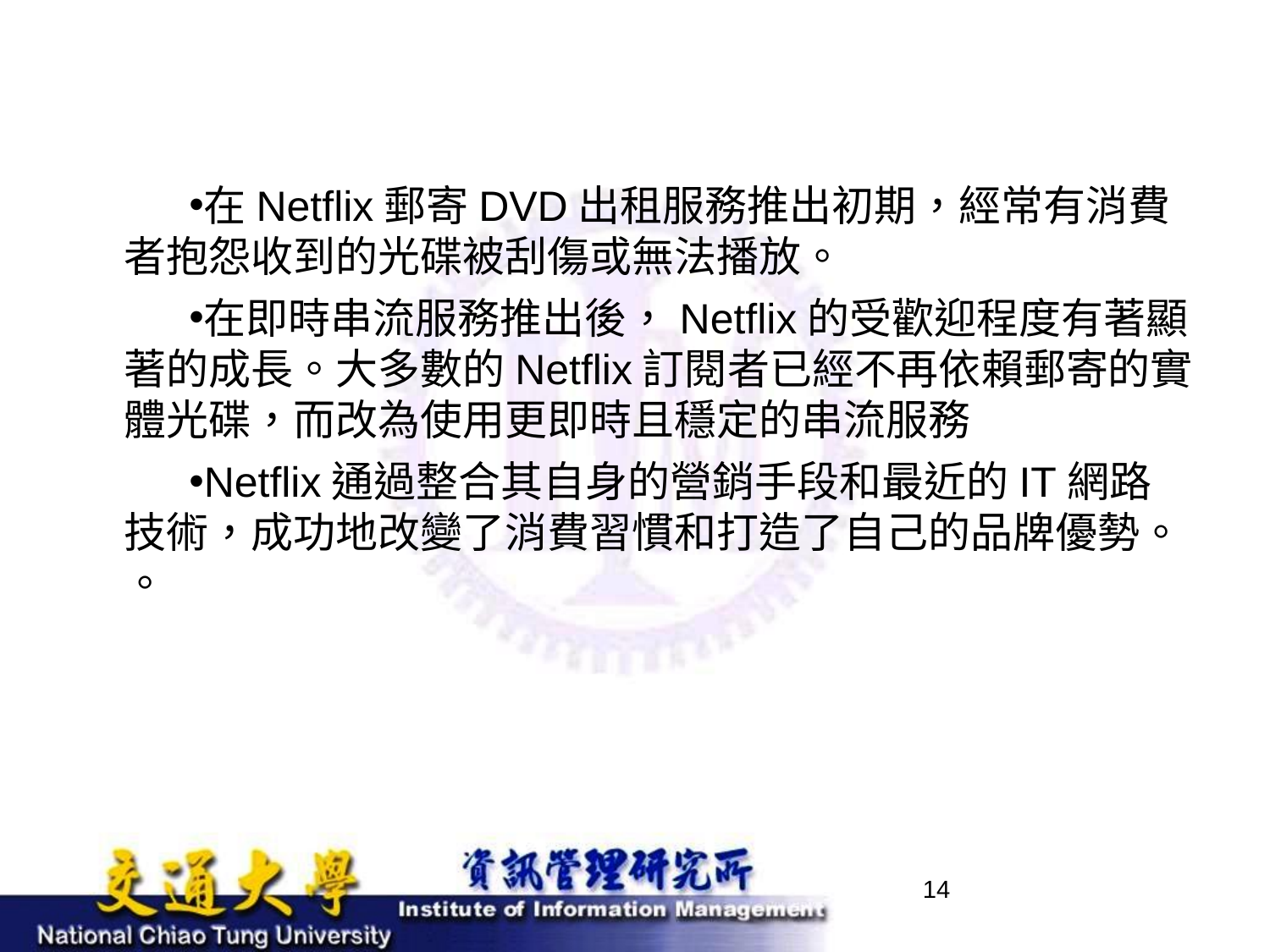

#
在Netflix郵寄DVD出租服務推出初期，經常有消費者抱怨收到的光碟被刮傷或無法播放。
在即時串流服務推出後，Netflix的受歡迎程度有著顯著的成長。大多數的Netflix訂閱者已經不再依賴郵寄的實體光碟，而改為使用更即時且穩定的串流服務
Netflix通過整合其自身的營銷手段和最近的IT網路技術，成功地改變了消費習慣和打造了自己的品牌優勢。 。
14